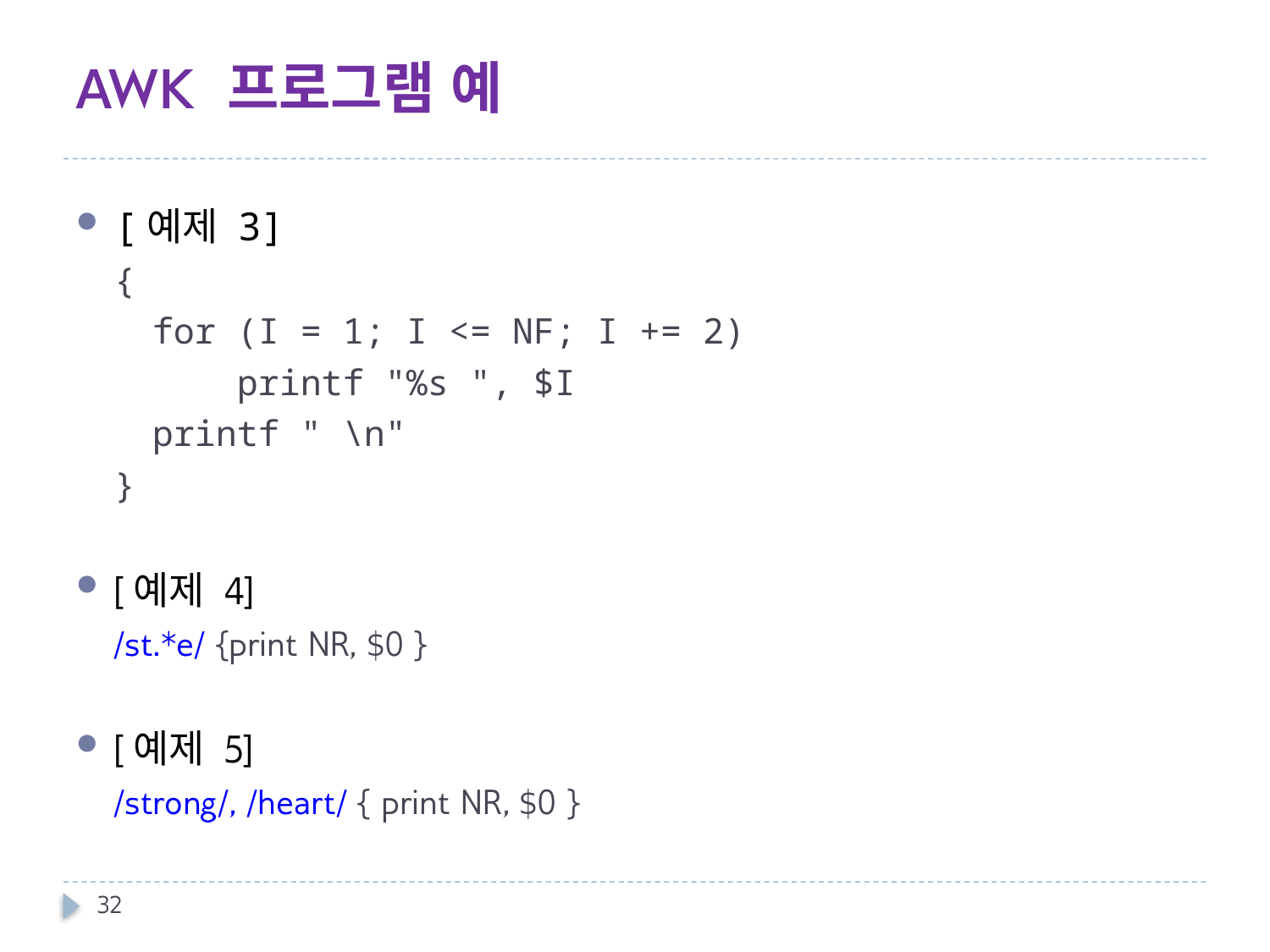

# AWK 프로그램 예
[예제 3]
{
	for (I = 1; I <= NF; I += 2)
	    printf "%s ", $I
	printf " \n"
}

[예제 4]
/st.*e/ {print NR, $0 }

[예제 5]
/strong/, /heart/ { print NR, $0 }

32